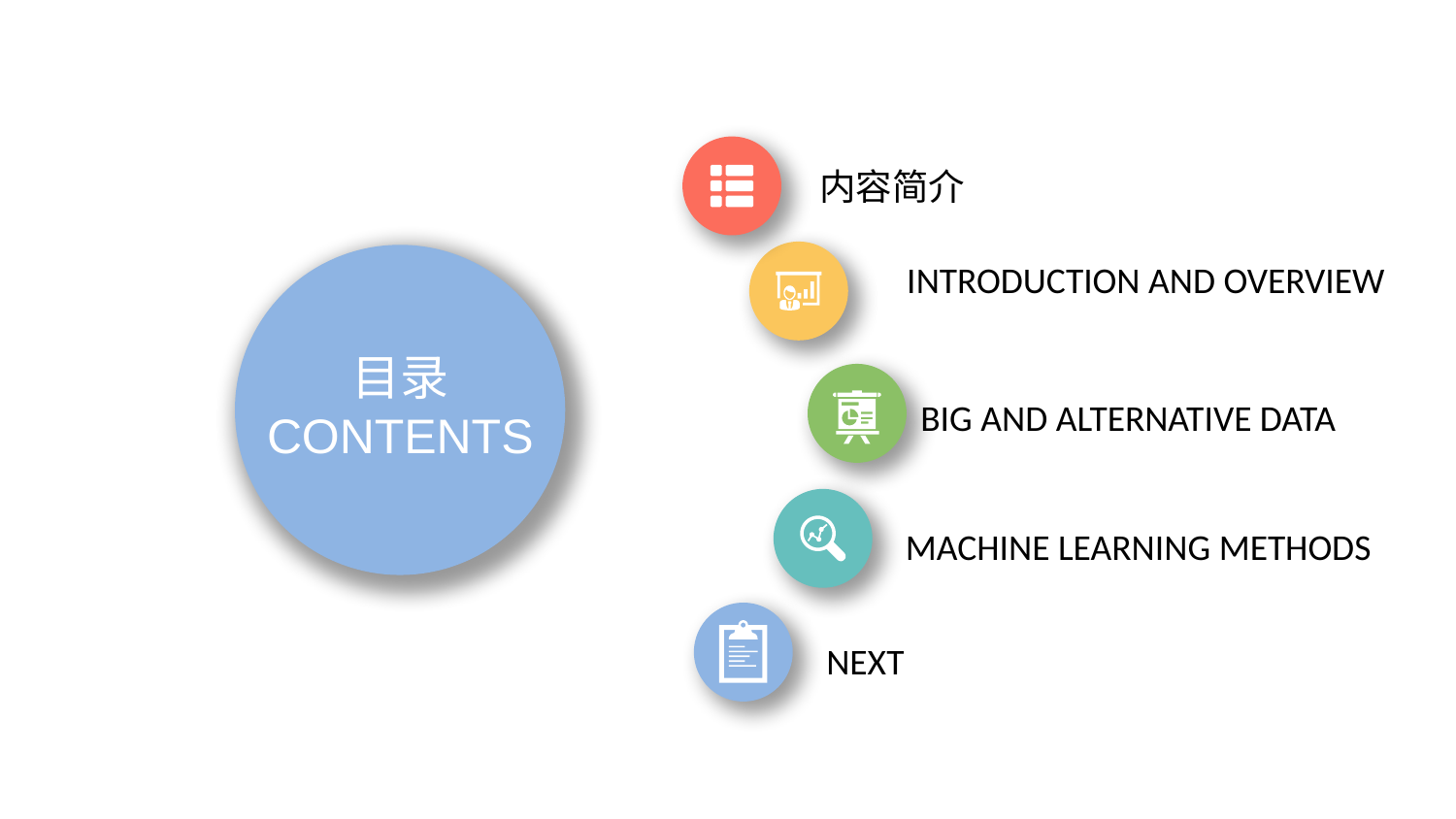

内容简介

BIG AND ALTERNATIVE DATA

目录
CONTENTS
INTRODUCTION AND OVERVIEW

MACHINE LEARNING METHODS
NEXT